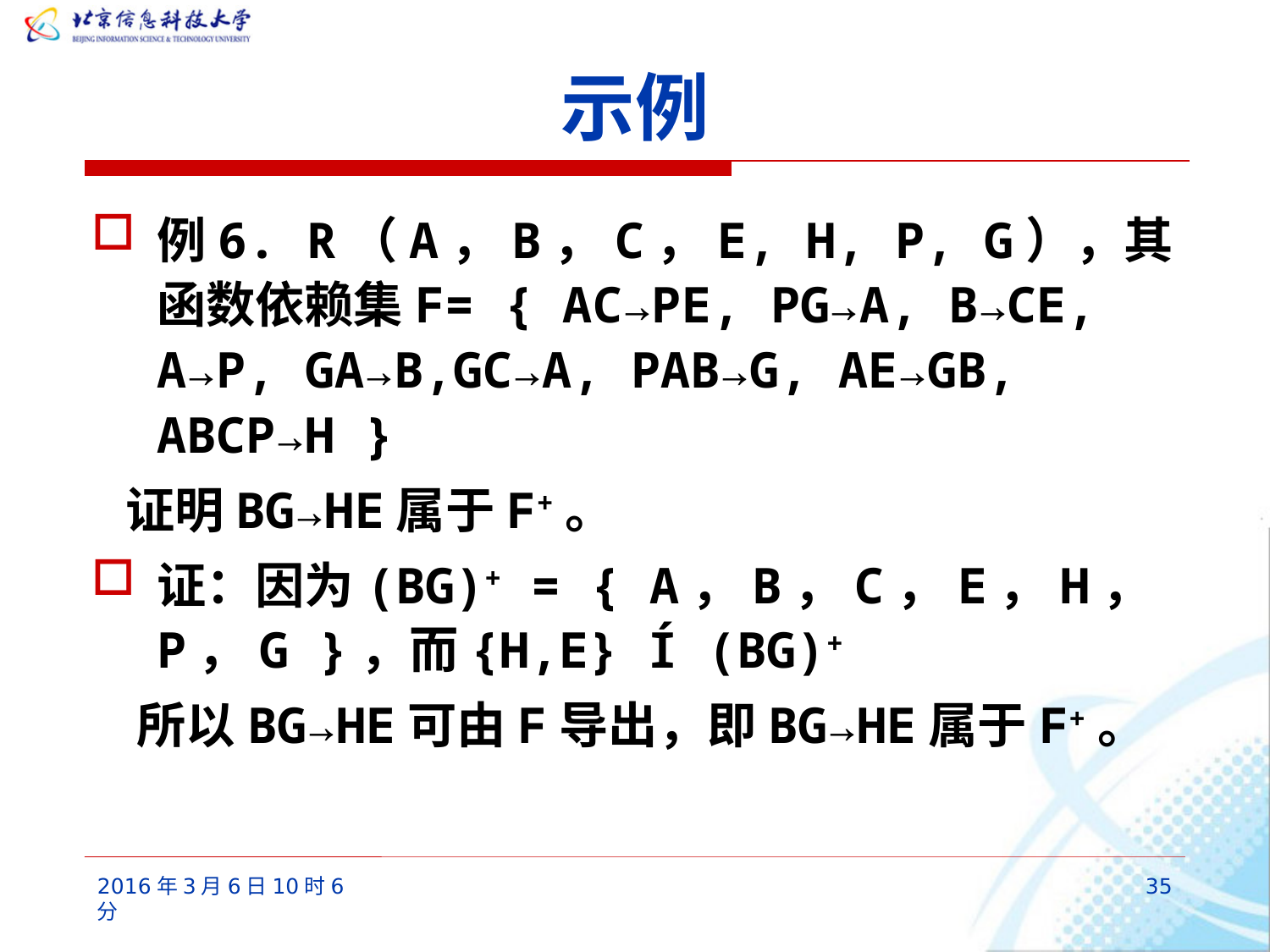

# 示例
例6. R（A，B，C，E, H, P, G），其函数依赖集F= { AC→PE, PG→A, B→CE, A→P, GA→B,GC→A, PAB→G, AE→GB, ABCP→H }
  证明BG→HE属于F+。
证：因为(BG)+ = { A，B，C，E，H，P，G }，而{H,E} Í (BG)+
   所以BG→HE可由F导出，即BG→HE属于F+。
2016年3月6日10时6分
35